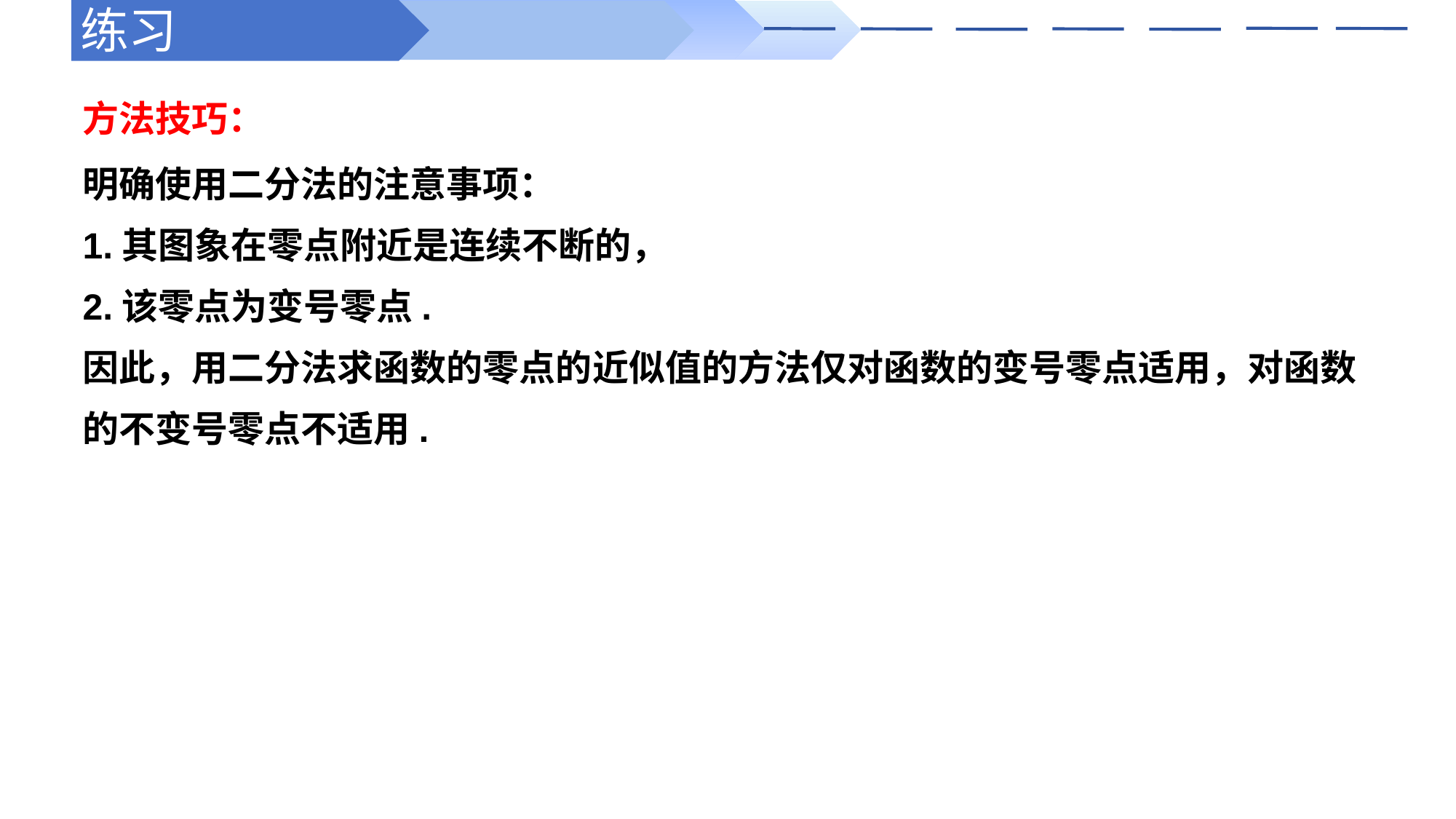

练习

方法技巧：
明确使用二分法的注意事项：
1.其图象在零点附近是连续不断的，
2.该零点为变号零点.
因此，用二分法求函数的零点的近似值的方法仅对函数的变号零点适用，对函数的不变号零点不适用.